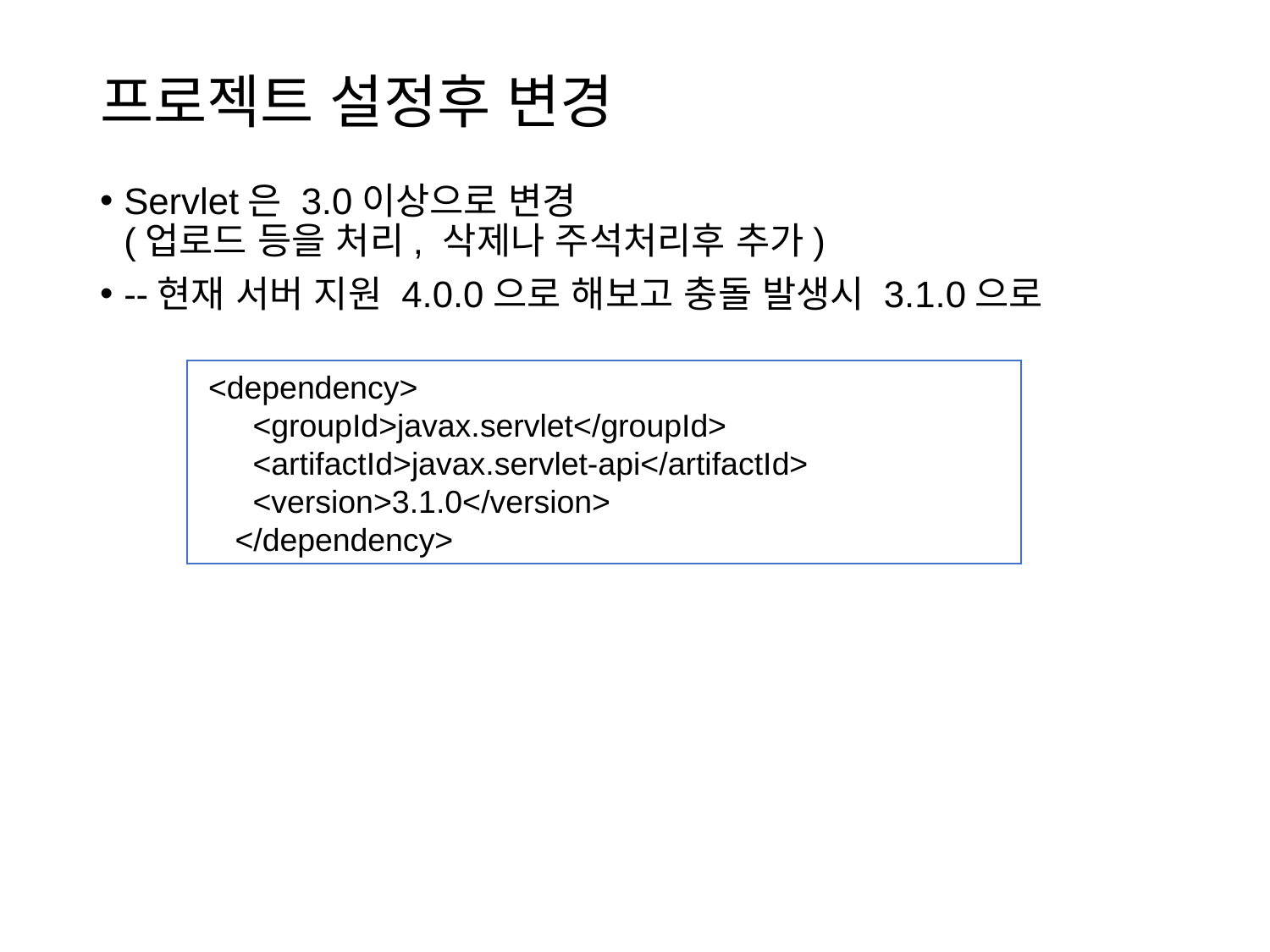

# 프로젝트 설정후 변경
Servlet은 3.0이상으로 변경
(업로드 등을 처리, 삭제나 주석처리후 추가)
--현재 서버 지원 4.0.0으로 해보고 충돌 발생시 3.1.0으로
 <dependency>
      <groupId>javax.servlet</groupId>
      <artifactId>javax.servlet-api</artifactId>
      <version>3.1.0</version>
    </dependency>